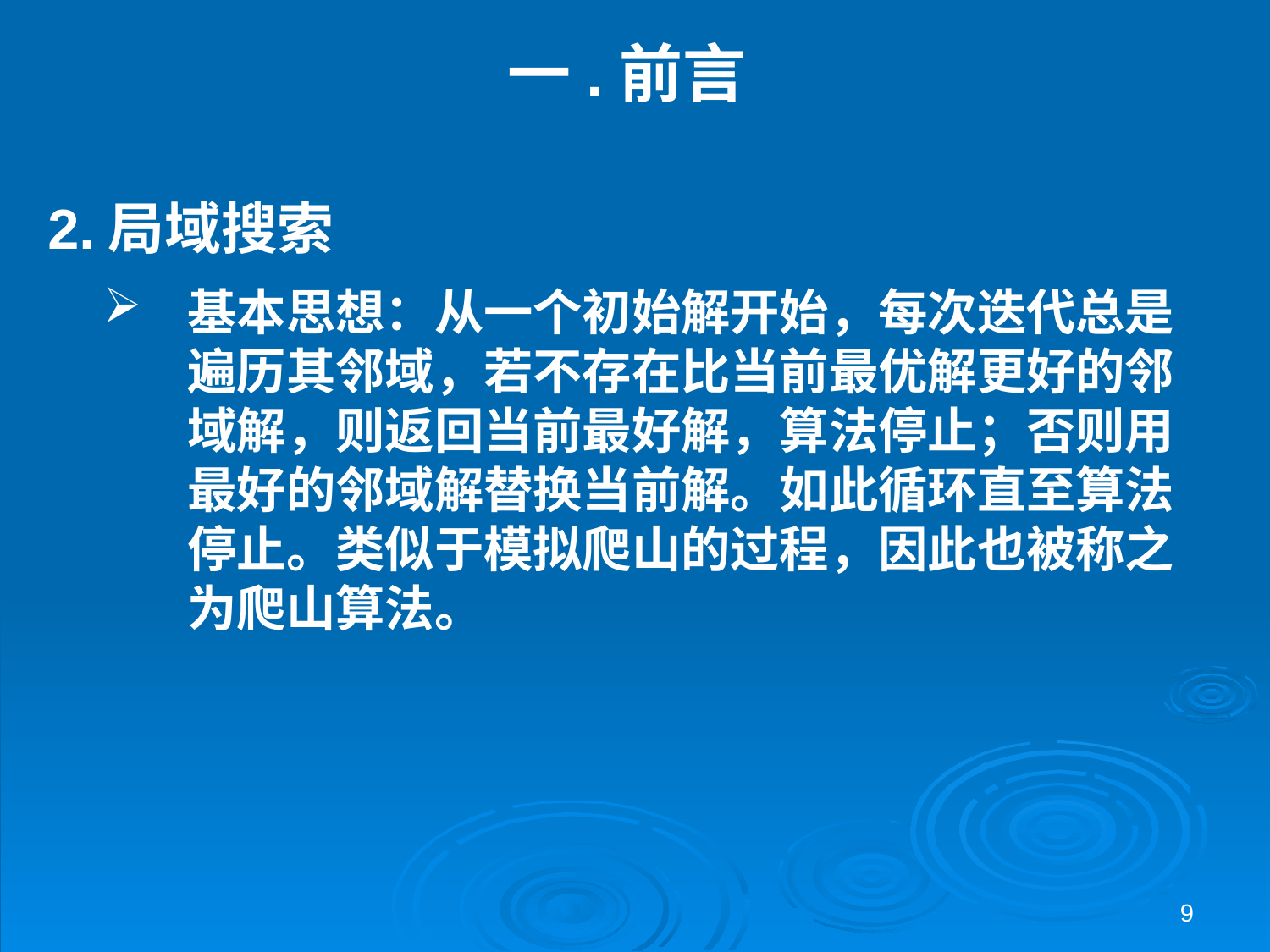

# 一.前言
2.局域搜索
基本思想：从一个初始解开始，每次迭代总是遍历其邻域，若不存在比当前最优解更好的邻域解，则返回当前最好解，算法停止；否则用最好的邻域解替换当前解。如此循环直至算法停止。类似于模拟爬山的过程，因此也被称之为爬山算法。

9